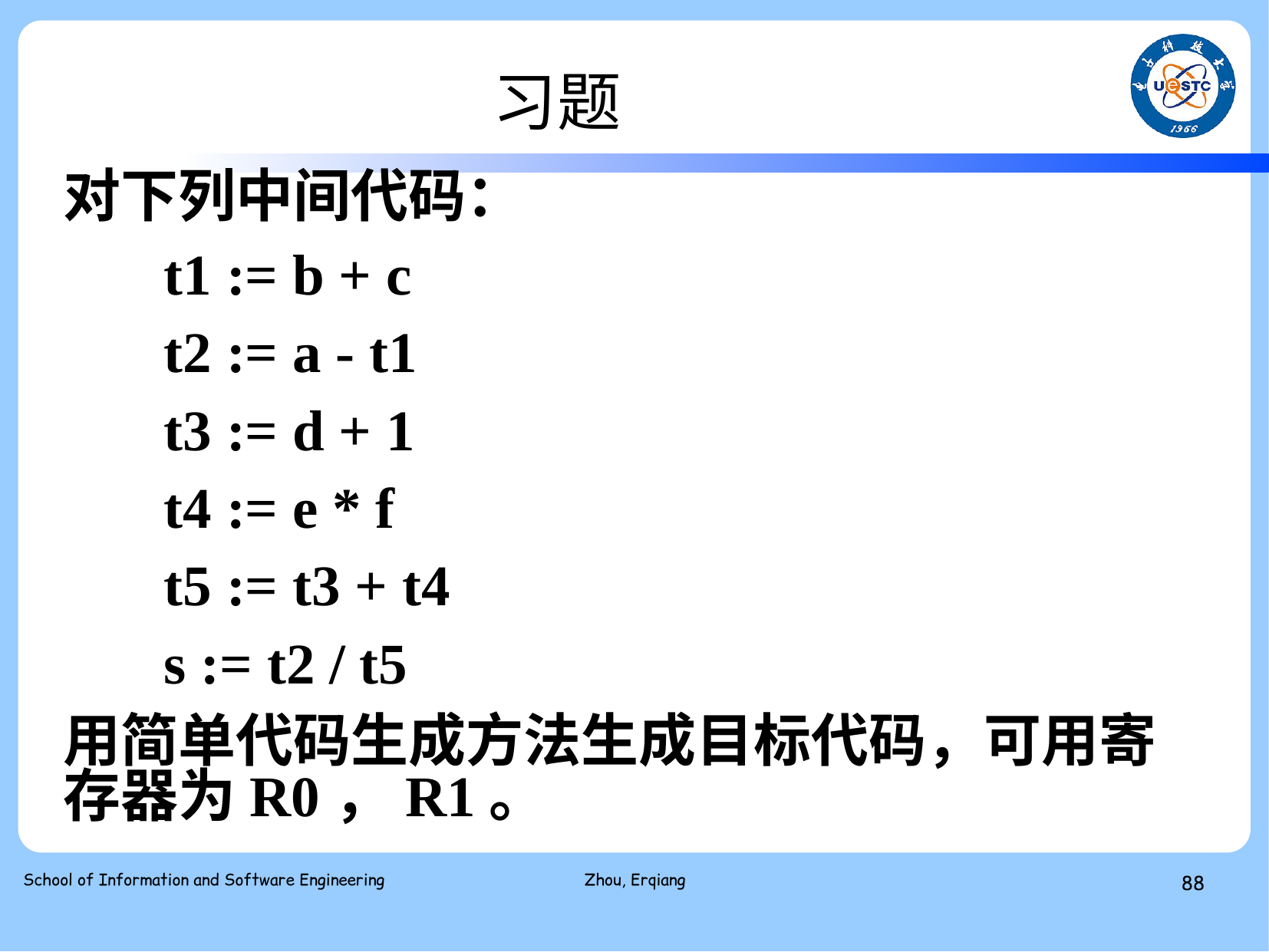

# 习题
对下列中间代码：
       t1 := b + c
       t2 := a - t1
       t3 := d + 1
       t4 := e * f
       t5 := t3 + t4
       s := t2 / t5
用简单代码生成方法生成目标代码，可用寄存器为R0，R1。
 School of Information and Software Engineering
Zhou, Erqiang
88